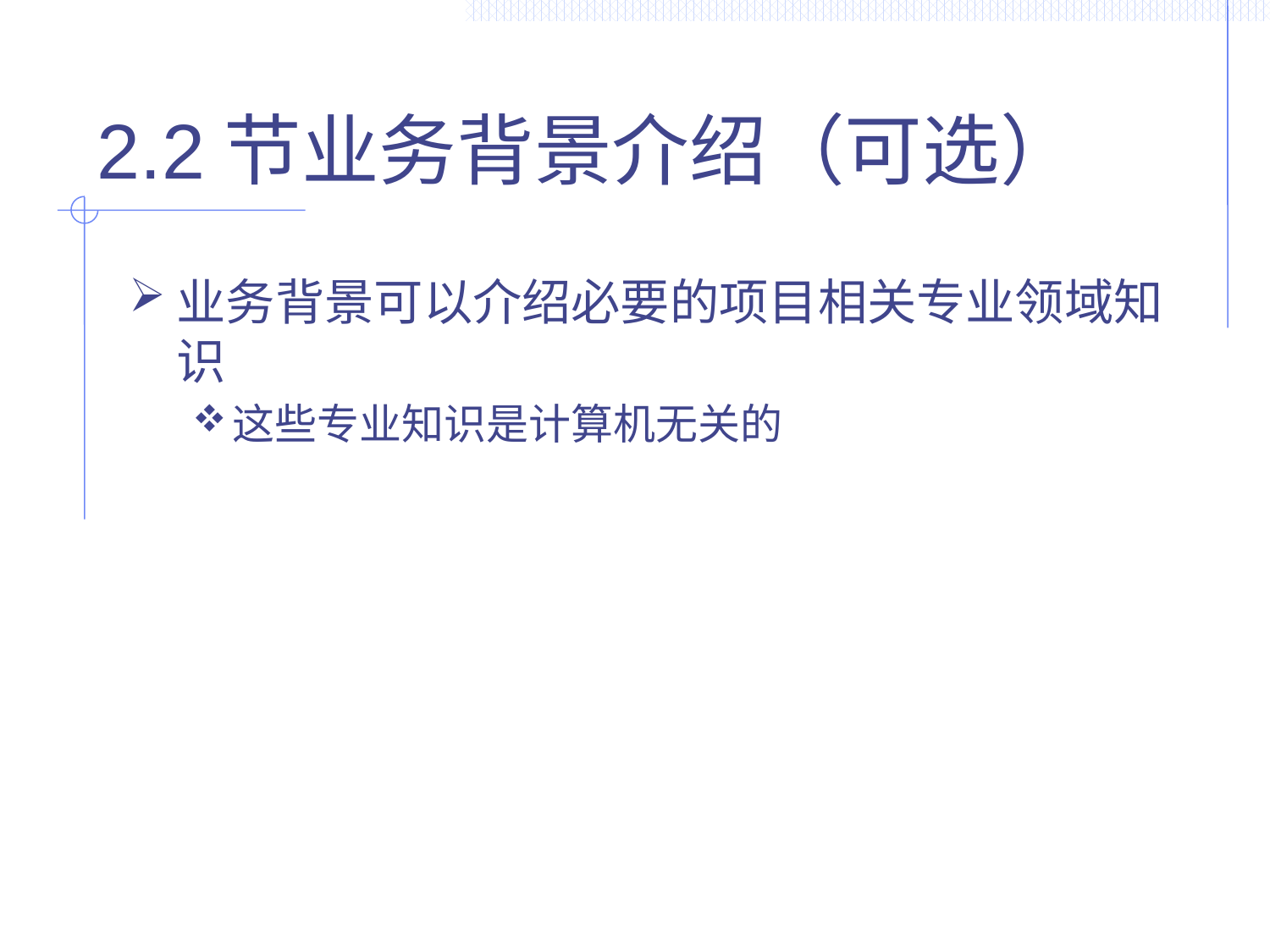

# 2.2节业务背景介绍（可选）
业务背景可以介绍必要的项目相关专业领域知识
这些专业知识是计算机无关的